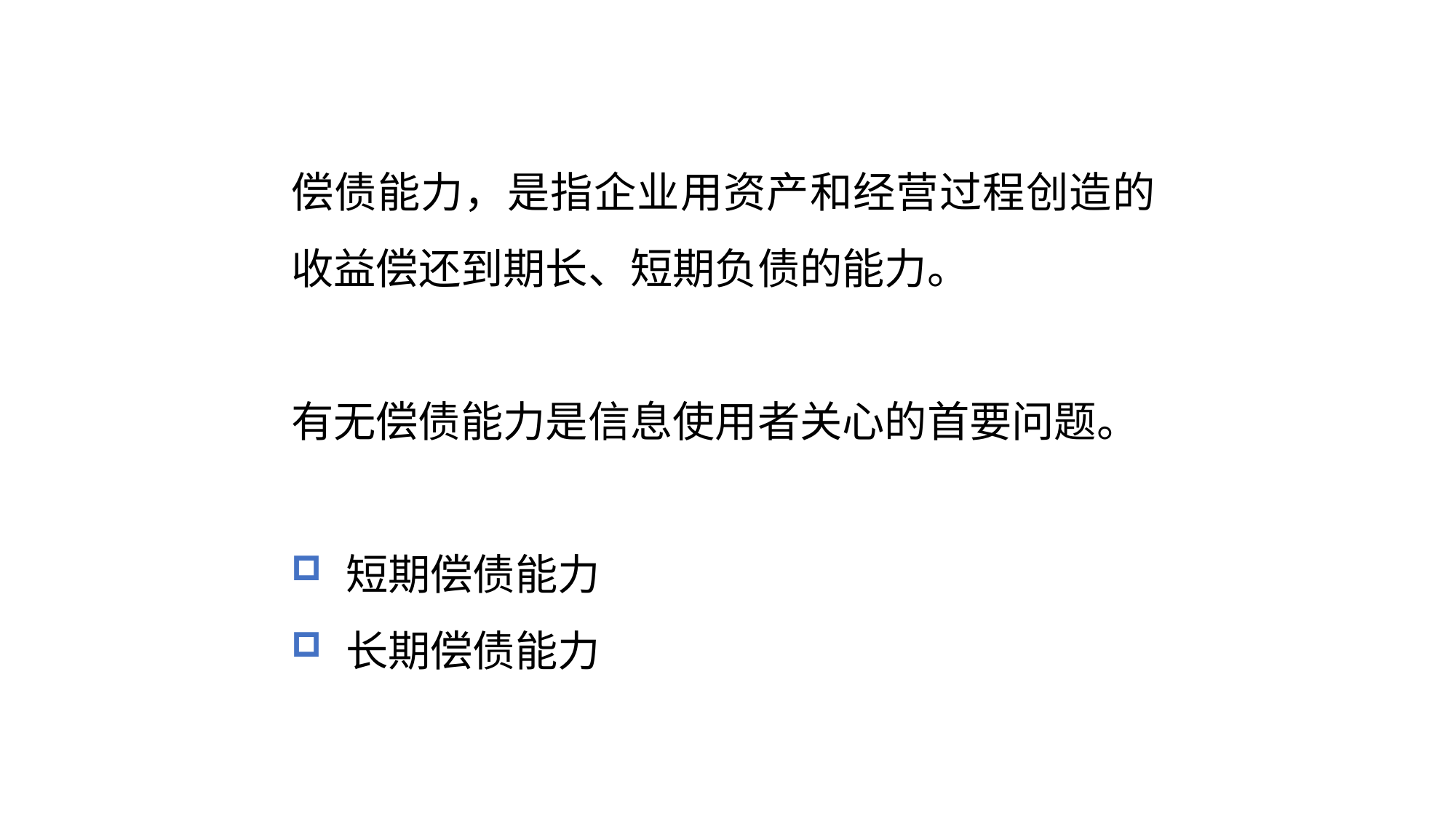

偿债能力，是指企业用资产和经营过程创造的收益偿还到期长、短期负债的能力。

有无偿债能力是信息使用者关心的首要问题。

短期偿债能力
长期偿债能力